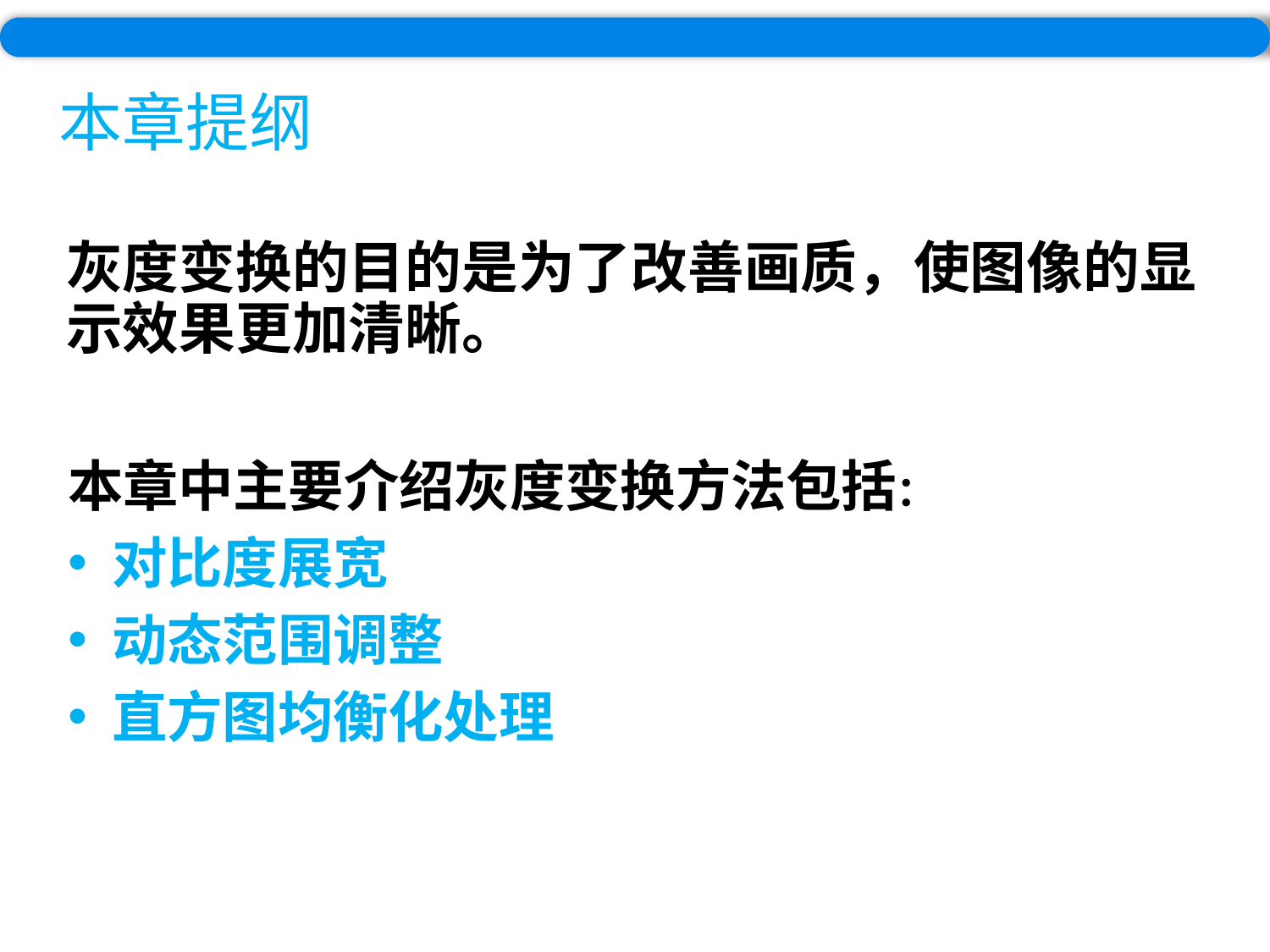

本章提纲

灰度变换的目的是为了改善画质，使图像的显示效果更加清晰。

本章中主要介绍灰度变换方法包括：
 对比度展宽
 动态范围调整
 直方图均衡化处理